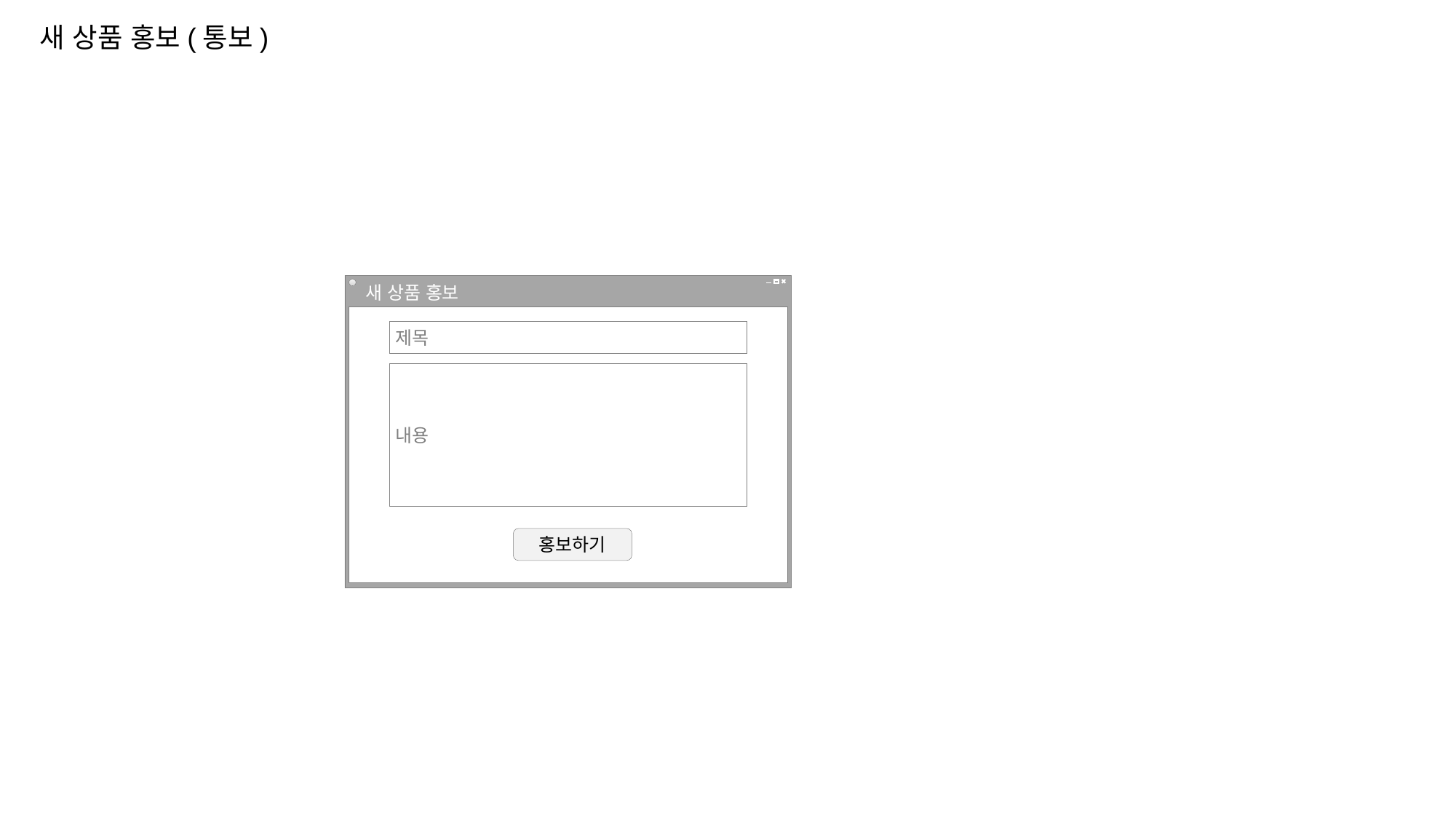

새 상품 홍보(통보)

새 상품 홍보

제목
내용
홍보하기